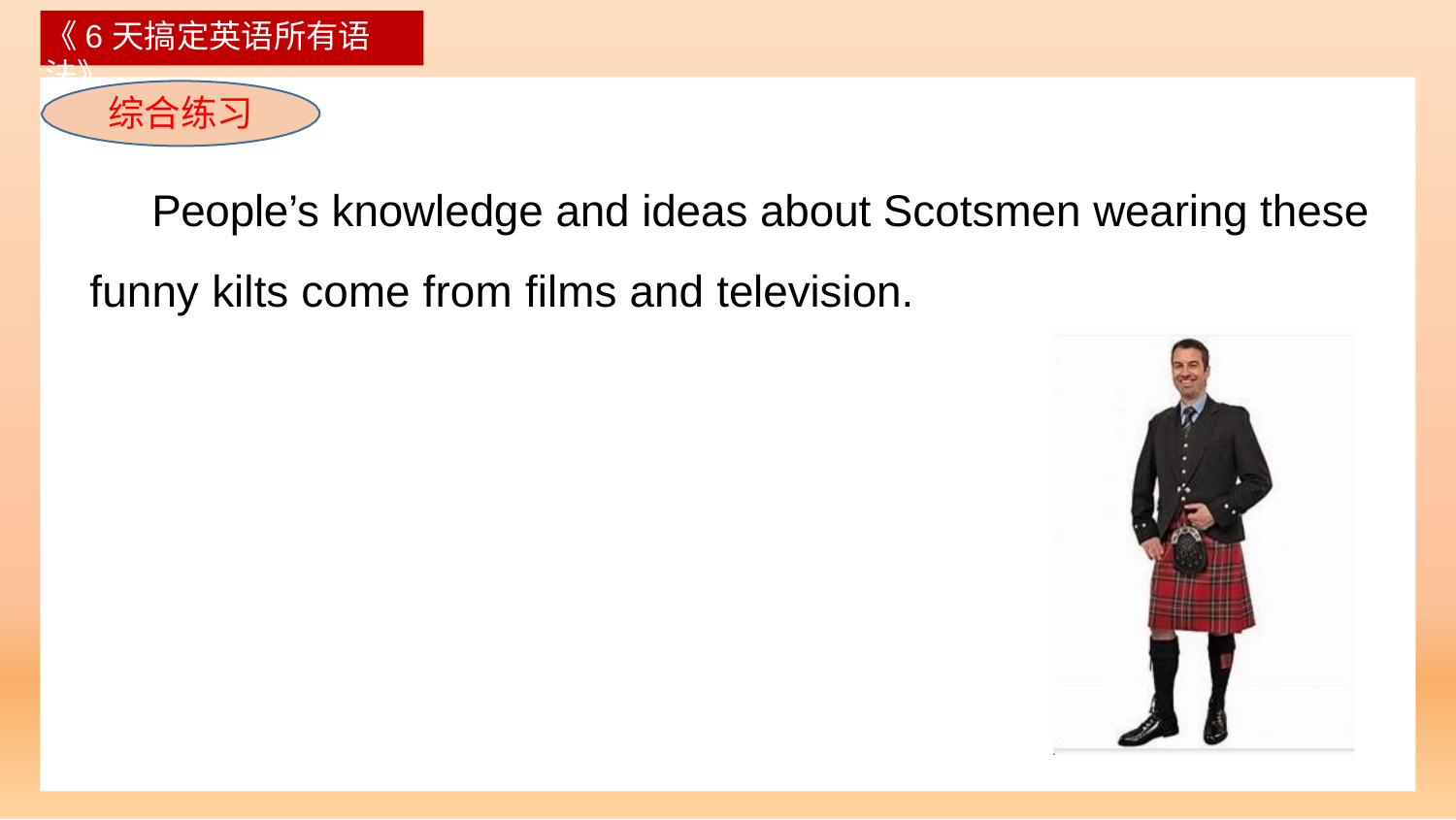

《6天搞定英语所有语法》

综合练习
People’s knowledge and ideas about Scotsmen wearing these  funny kilts come from films and television.